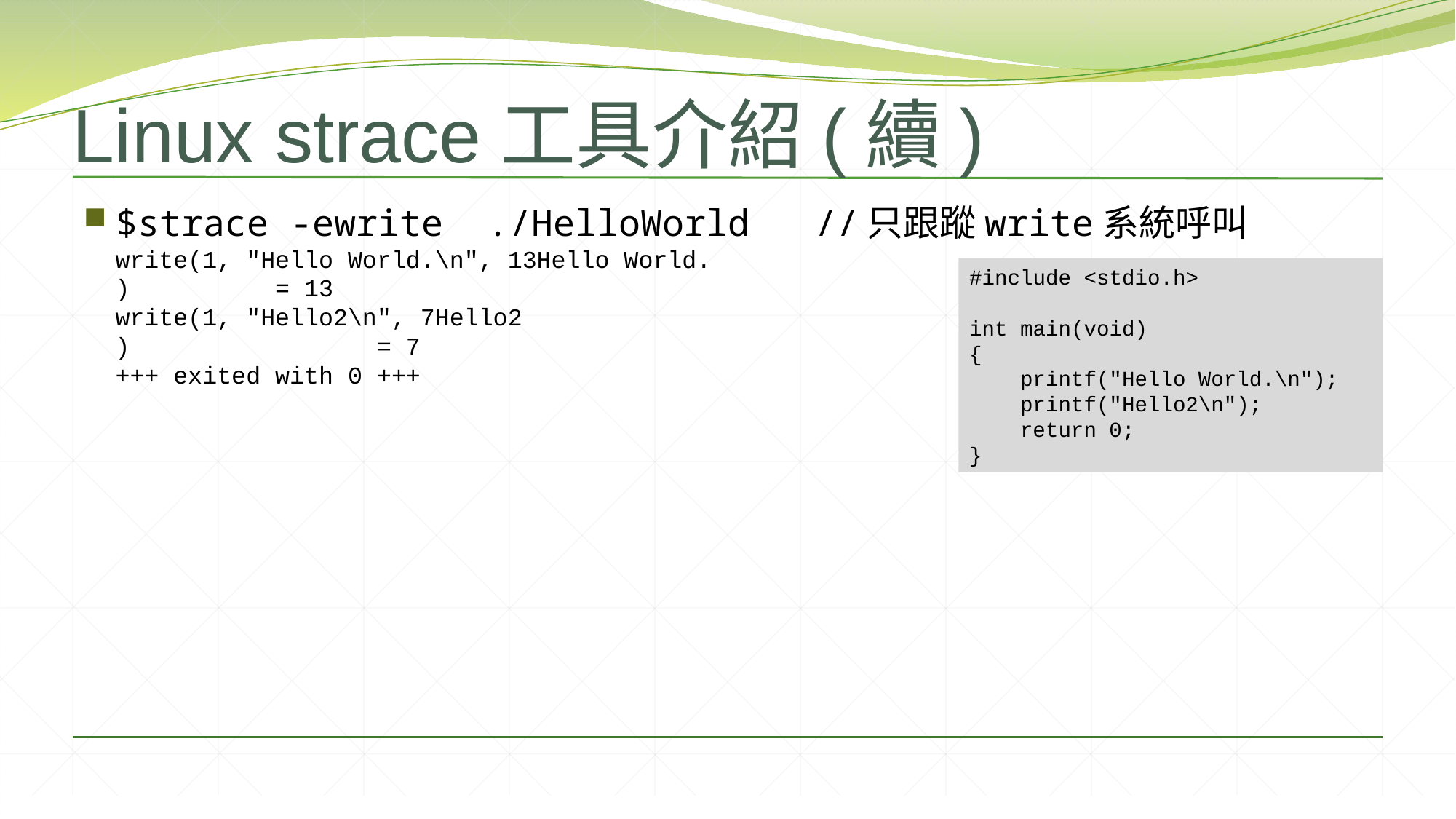

# Linux strace工具介紹(續)
$strace -ewrite  ./HelloWorld   //只跟蹤write系統呼叫
write(1, "Hello World.\n", 13Hello World.
)          = 13
write(1, "Hello2\n", 7Hello2
)                 = 7
+++ exited with 0 +++
#include <stdio.h>

int main(void)
{
    printf("Hello World.\n");
    printf("Hello2\n");
    return 0;
}